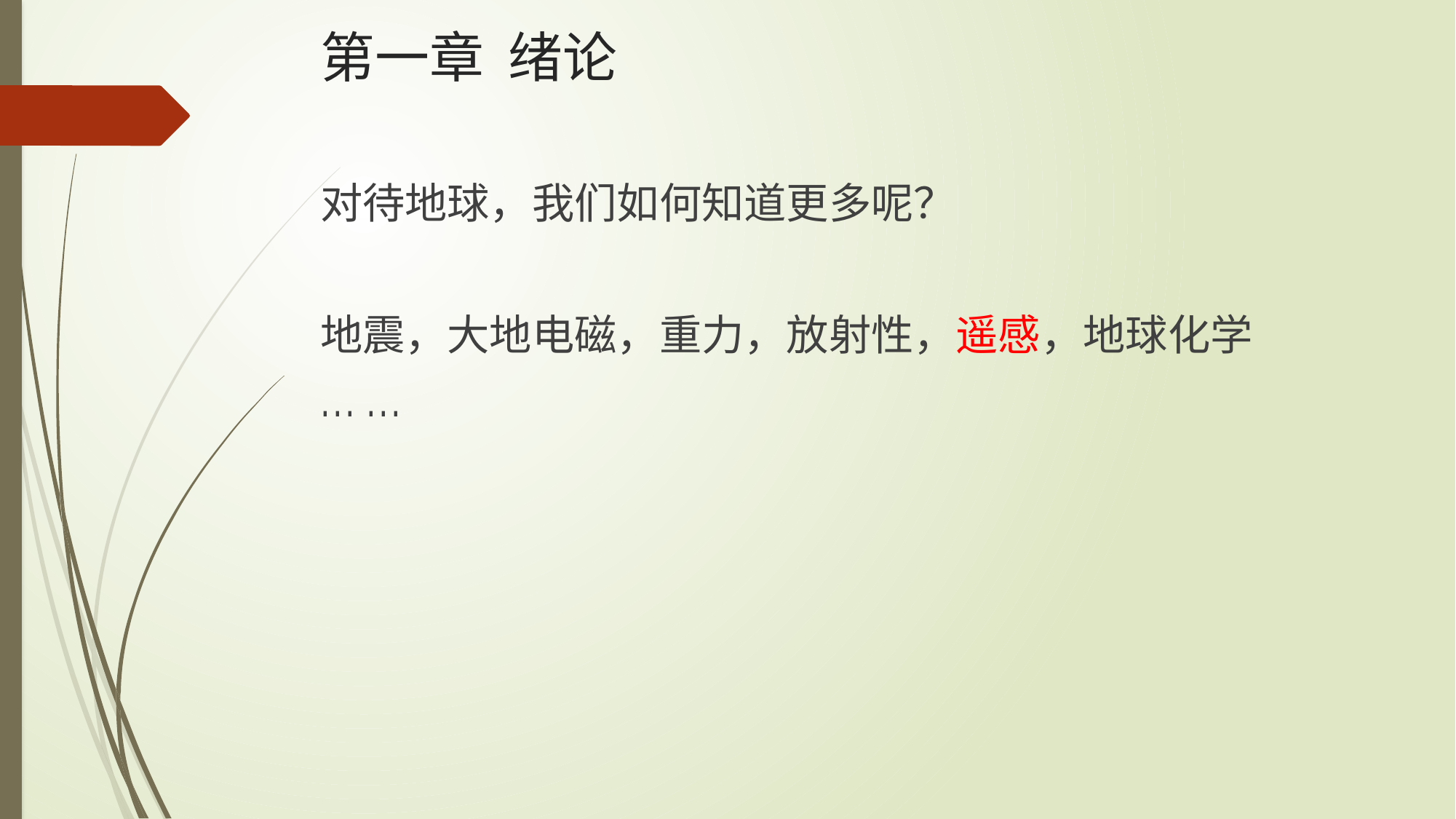

# 第一章  绪论
对待地球，我们如何知道更多呢？

地震，大地电磁，重力，放射性，遥感，地球化学
… …